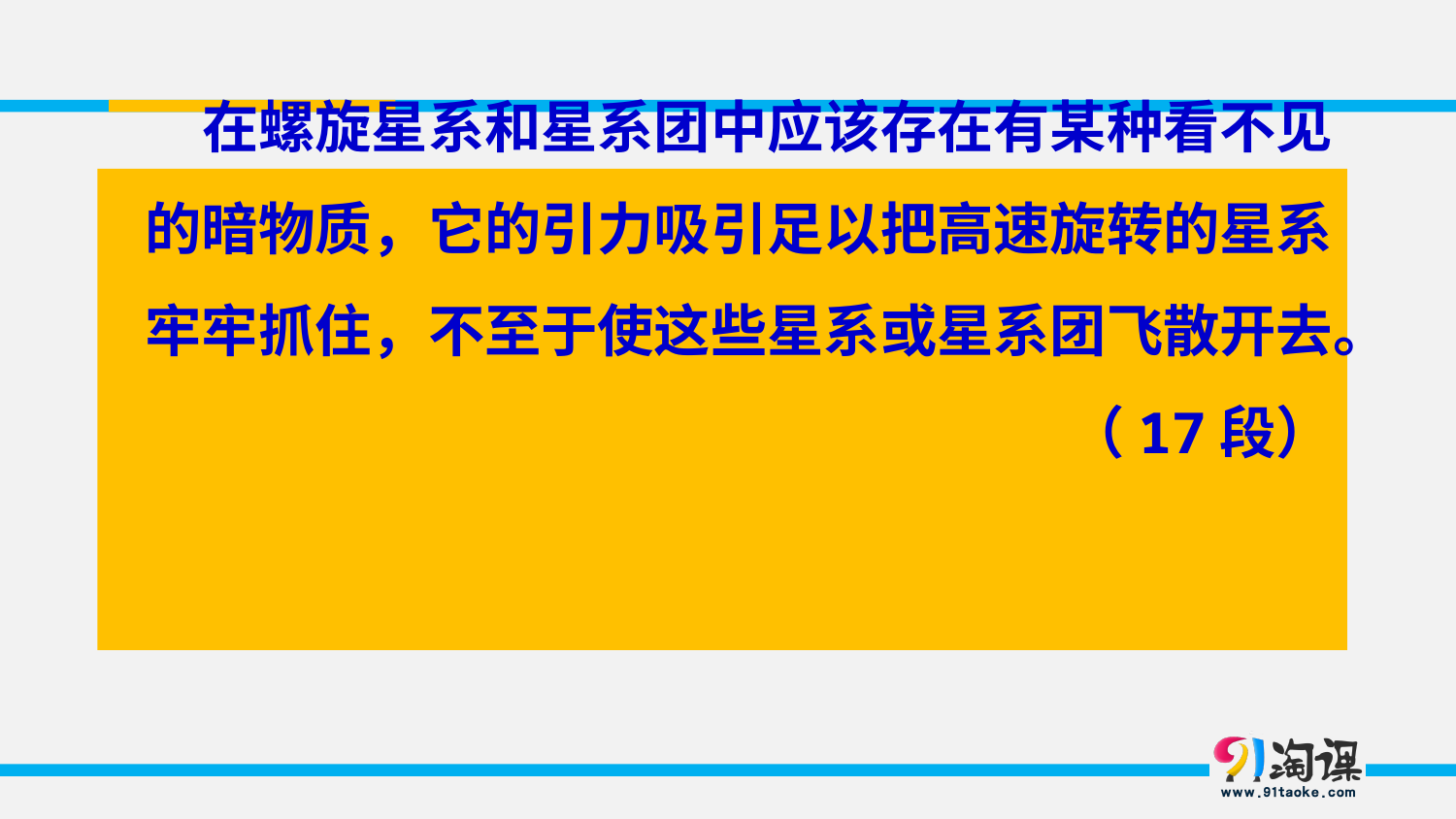

在螺旋星系和星系团中应该存在有某种看不见的暗物质，它的引力吸引足以把高速旋转的星系牢牢抓住，不至于使这些星系或星系团飞散开去。（17段）